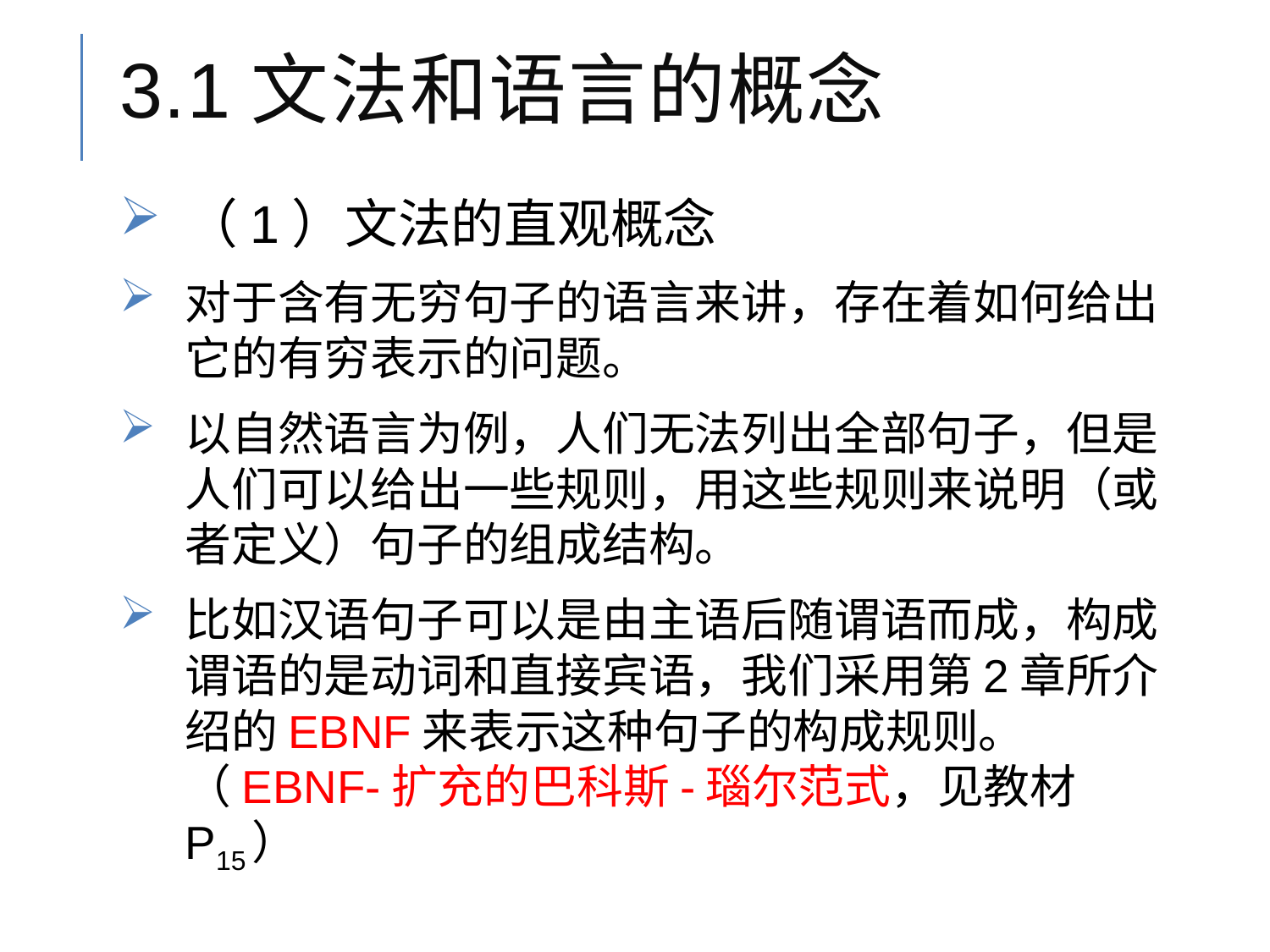

# 3.1文法和语言的概念
（1）文法的直观概念
对于含有无穷句子的语言来讲，存在着如何给出它的有穷表示的问题。
以自然语言为例，人们无法列出全部句子，但是人们可以给出一些规则，用这些规则来说明（或者定义）句子的组成结构。
比如汉语句子可以是由主语后随谓语而成，构成谓语的是动词和直接宾语，我们采用第2章所介绍的EBNF来表示这种句子的构成规则。（EBNF-扩充的巴科斯-瑙尔范式，见教材P15）
4